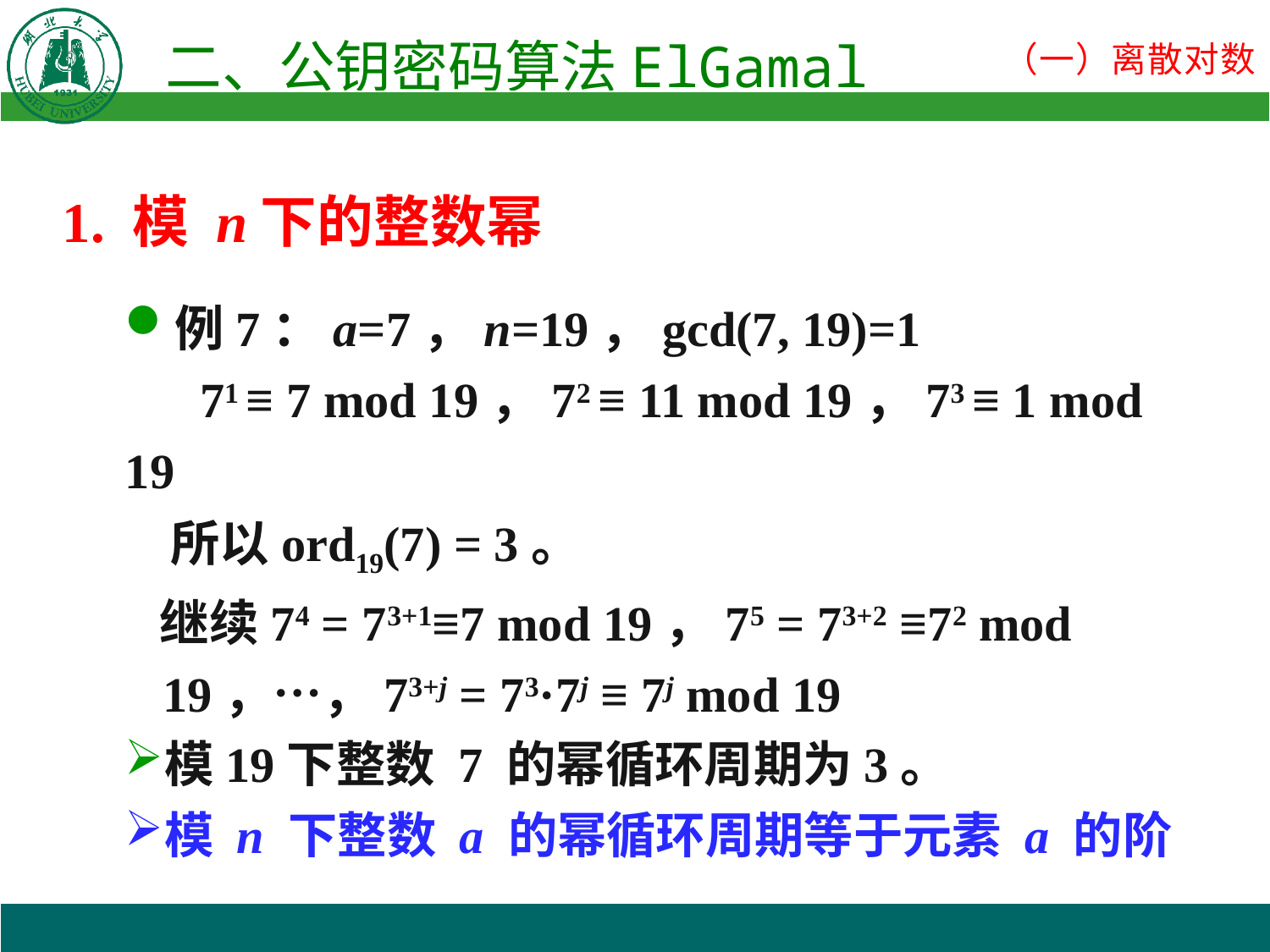

1. 模 n下的整数幂
例7：a=7，n=19，gcd(7, 19)=1
      71 ≡ 7 mod 19，72 ≡ 11 mod 19，73 ≡ 1 mod 19
   所以ord19(7) = 3。
继续74 = 73+1≡7 mod 19，75 = 73+2 ≡72 mod 19，…，73+j = 73·7j ≡ 7j mod 19
模19下整数 7 的幂循环周期为3。
模 n 下整数 a 的幂循环周期等于元素 a 的阶